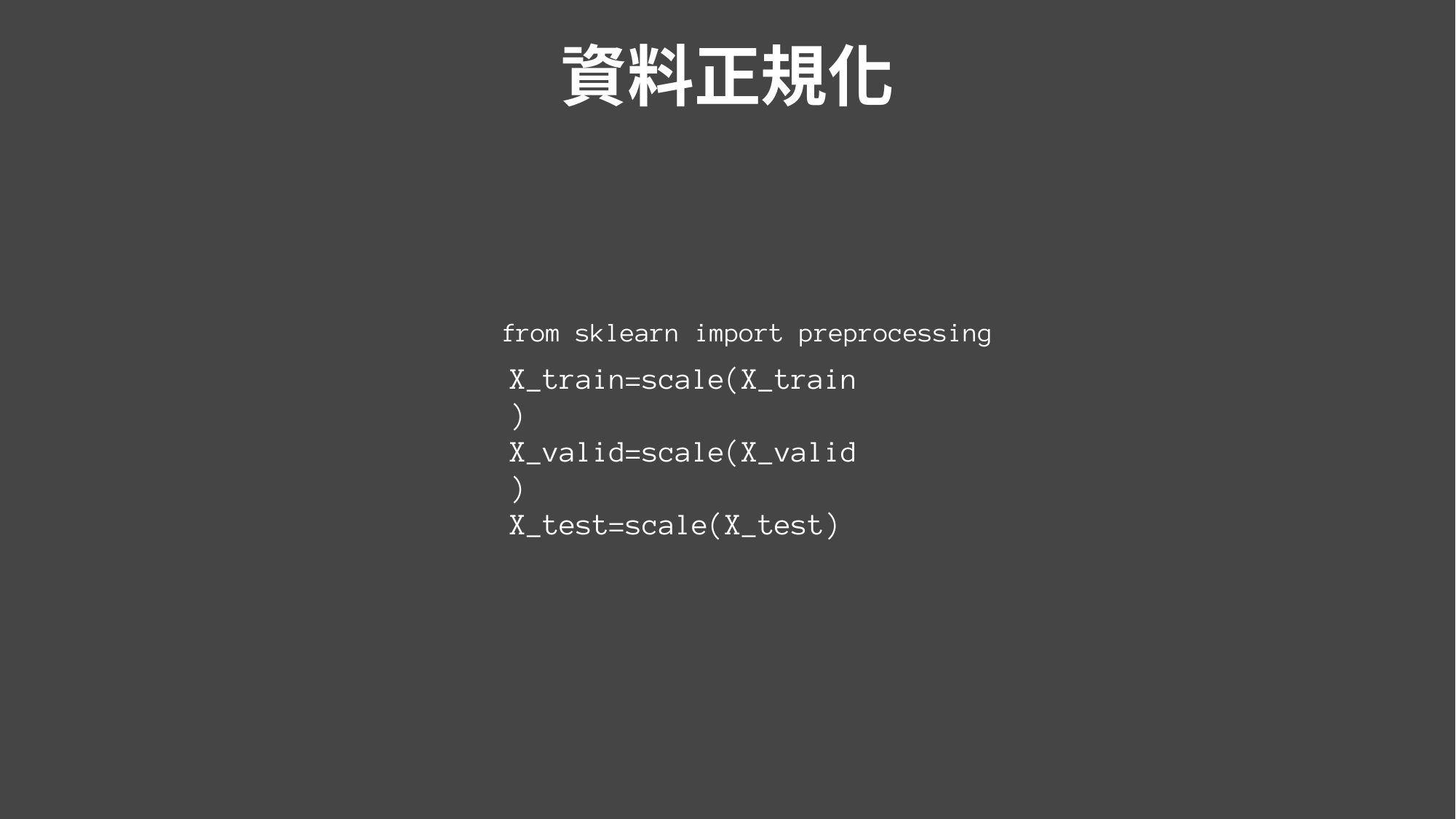

資料正規化
from sklearn import preprocessing
X_train=scale(X_train)
X_valid=scale(X_valid)
X_test=scale(X_test)